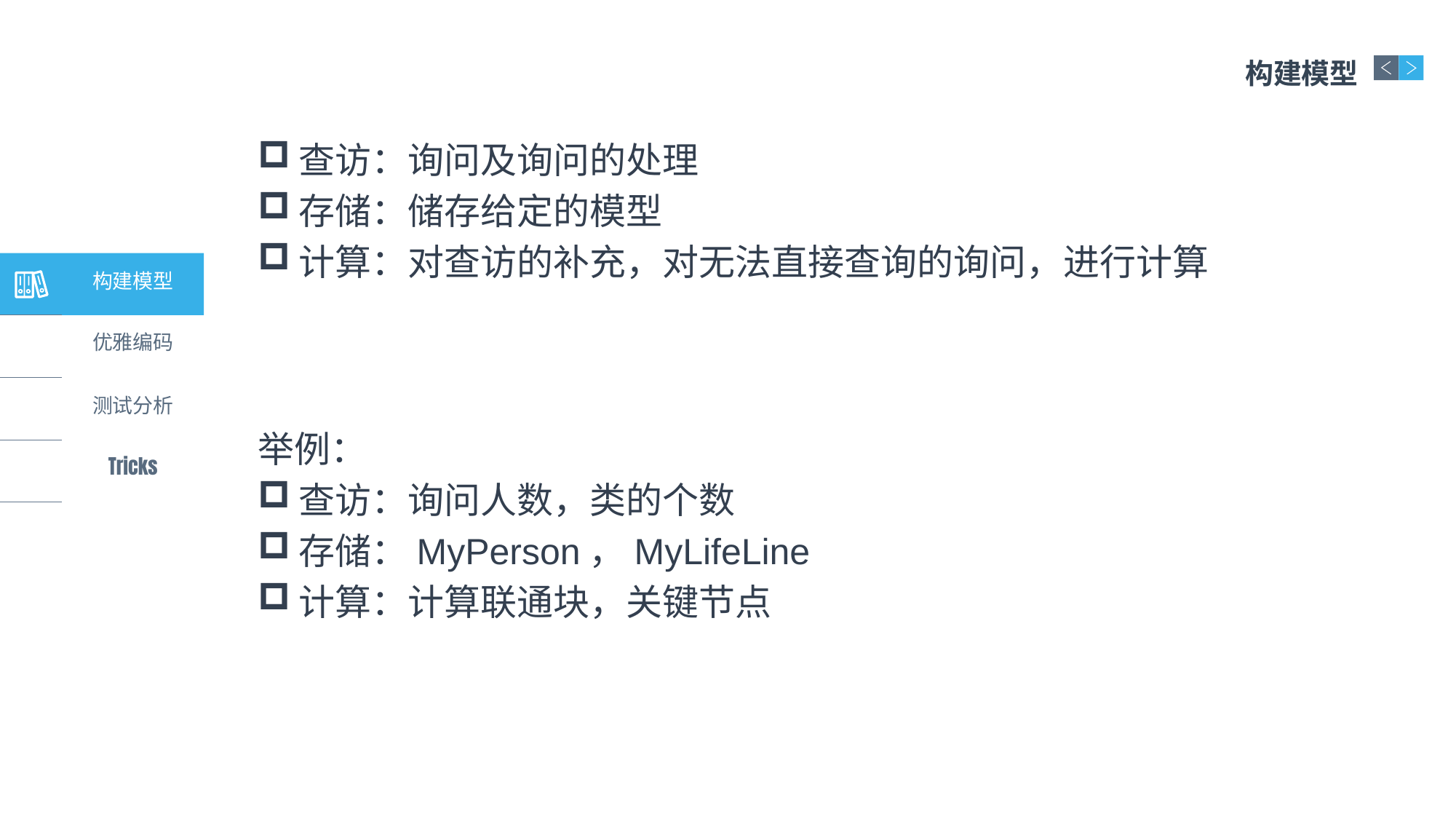

构建模型

查访：询问及询问的处理
存储：储存给定的模型
计算：对查访的补充，对无法直接查询的询问，进行计算

构建模型

优雅编码

测试分析

举例：
查访：询问人数，类的个数
存储：MyPerson，MyLifeLine
计算：计算联通块，关键节点
Tricks